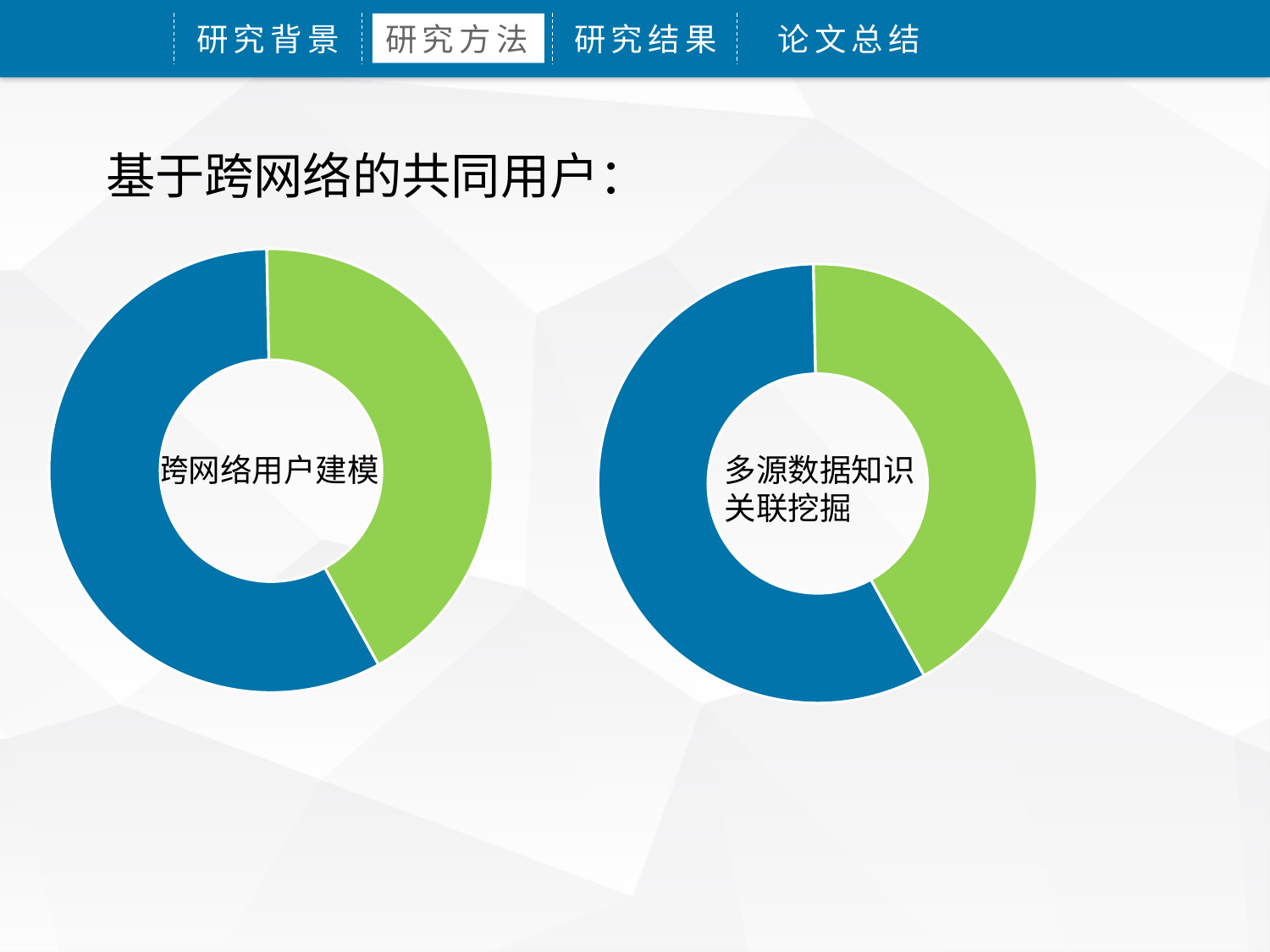

研究背景
研究方法
研究结果

论文总结

基于跨网络的共同用户：

### Chart

| Category | 销售额 |
|---|---|
| 第一季度 | 8.200000000000001 |
| 第二季度 | 6.0 |

### Chart

| Category | 销售额 |
|---|---|
| 第一季度 | 8.200000000000001 |
| 第二季度 | 6.0 |
跨网络用户建模
多源数据知识
关联挖掘